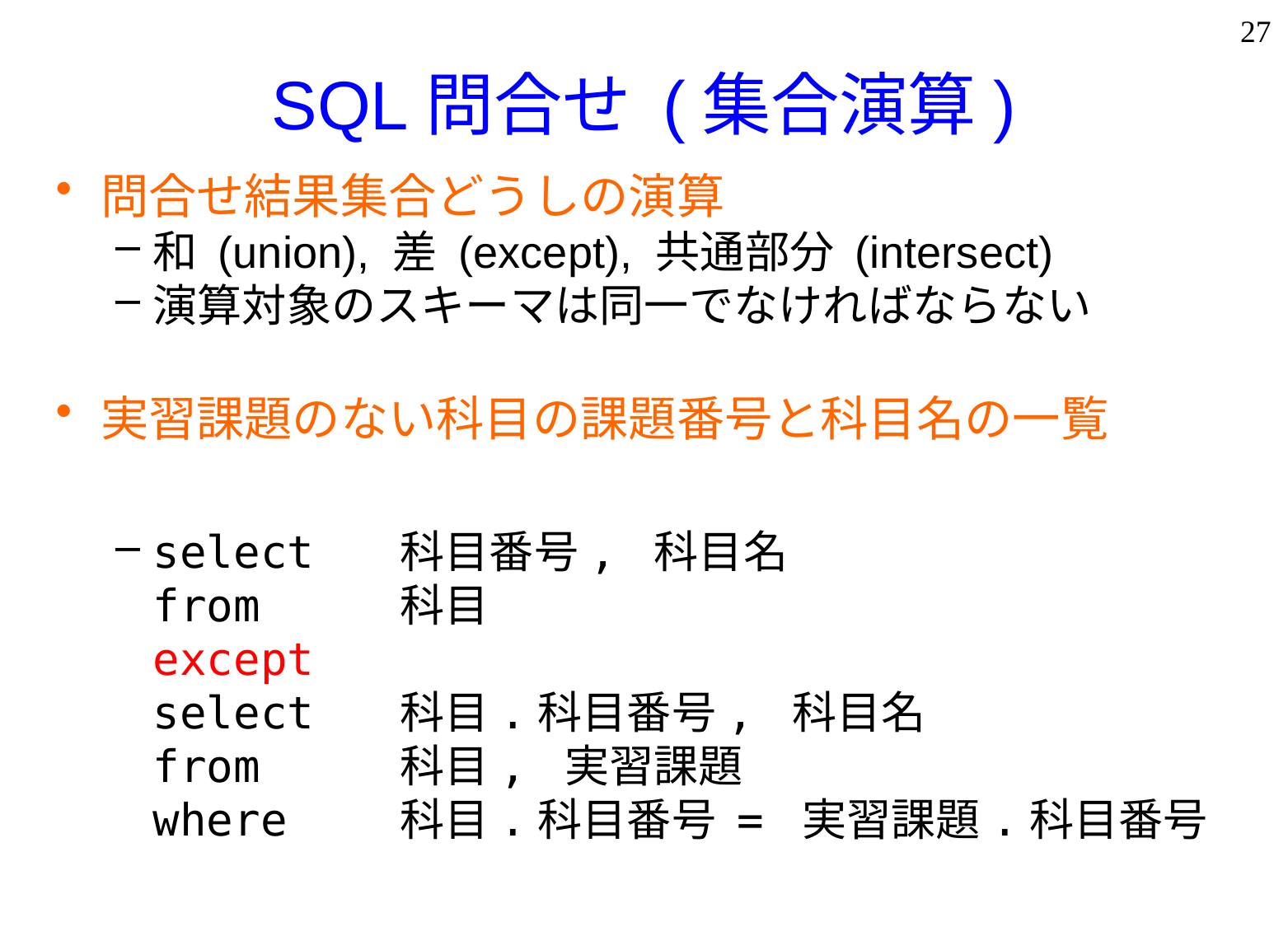

27
# SQL問合せ (集合演算)
問合せ結果集合どうしの演算
和 (union), 差 (except), 共通部分 (intersect)
演算対象のスキーマは同一でなければならない

実習課題のない科目の課題番号と科目名の一覧

select	科目番号, 科目名
from		科目
except
select	科目.科目番号, 科目名
from		科目, 実習課題
where 	科目.科目番号 = 実習課題.科目番号